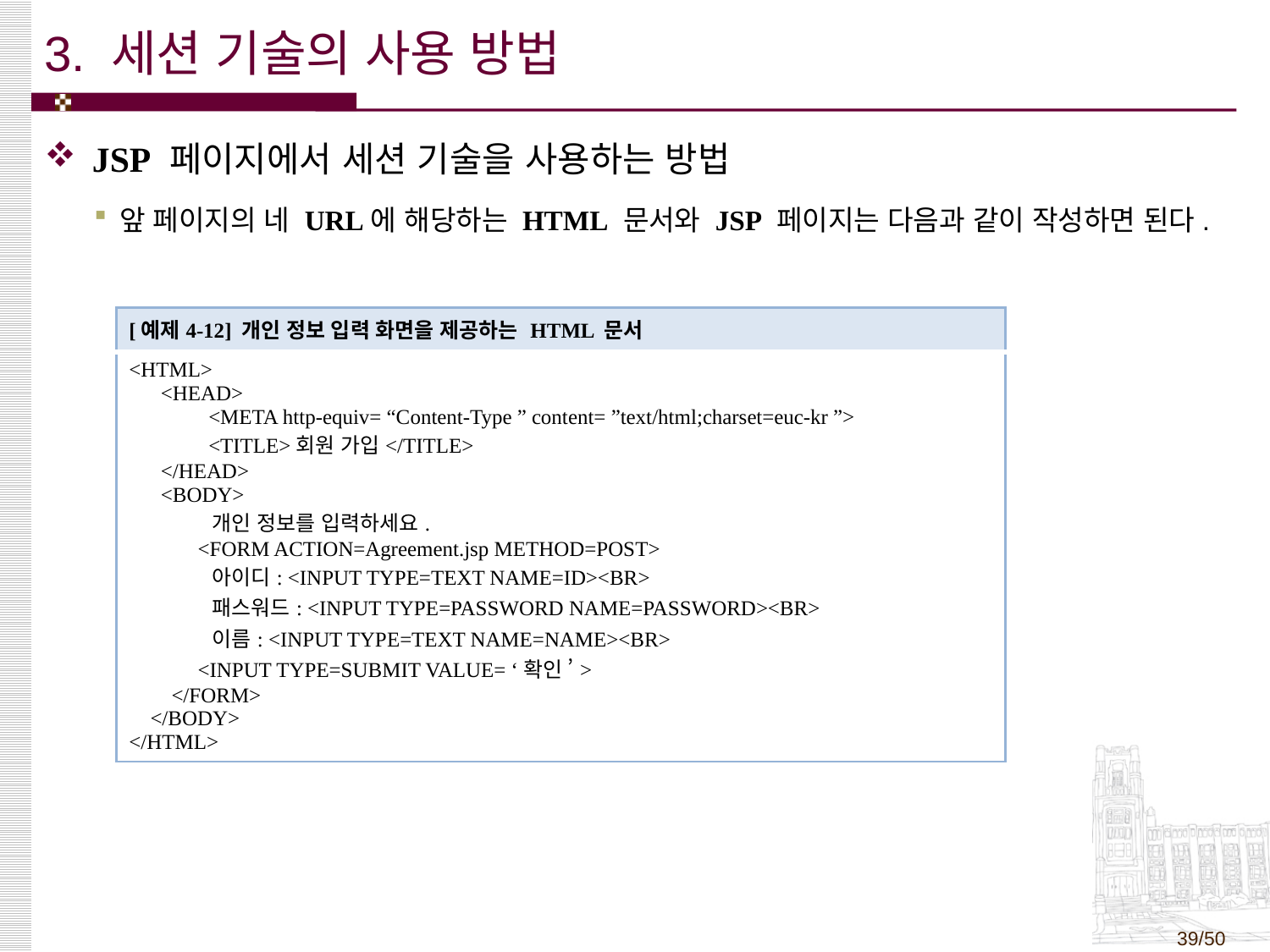

# 3. 세션 기술의 사용 방법
JSP 페이지에서 세션 기술을 사용하는 방법
앞 페이지의 네 URL에 해당하는 HTML 문서와 JSP 페이지는 다음과 같이 작성하면 된다.

| [예제4-12] 개인 정보 입력 화면을 제공하는 HTML 문서 |
| --- |
| <HTML> <HEAD> <META http-equiv= “Content-Type ” content= ”text/html;charset=euc-kr ”> <TITLE>회원 가입</TITLE> </HEAD> <BODY> 개인 정보를 입력하세요. <FORM ACTION=Agreement.jsp METHOD=POST> 아이디: <INPUT TYPE=TEXT NAME=ID><BR> 패스워드: <INPUT TYPE=PASSWORD NAME=PASSWORD><BR> 이름: <INPUT TYPE=TEXT NAME=NAME><BR> <INPUT TYPE=SUBMIT VALUE= ‘확인 ’> </FORM> </BODY> </HTML> |